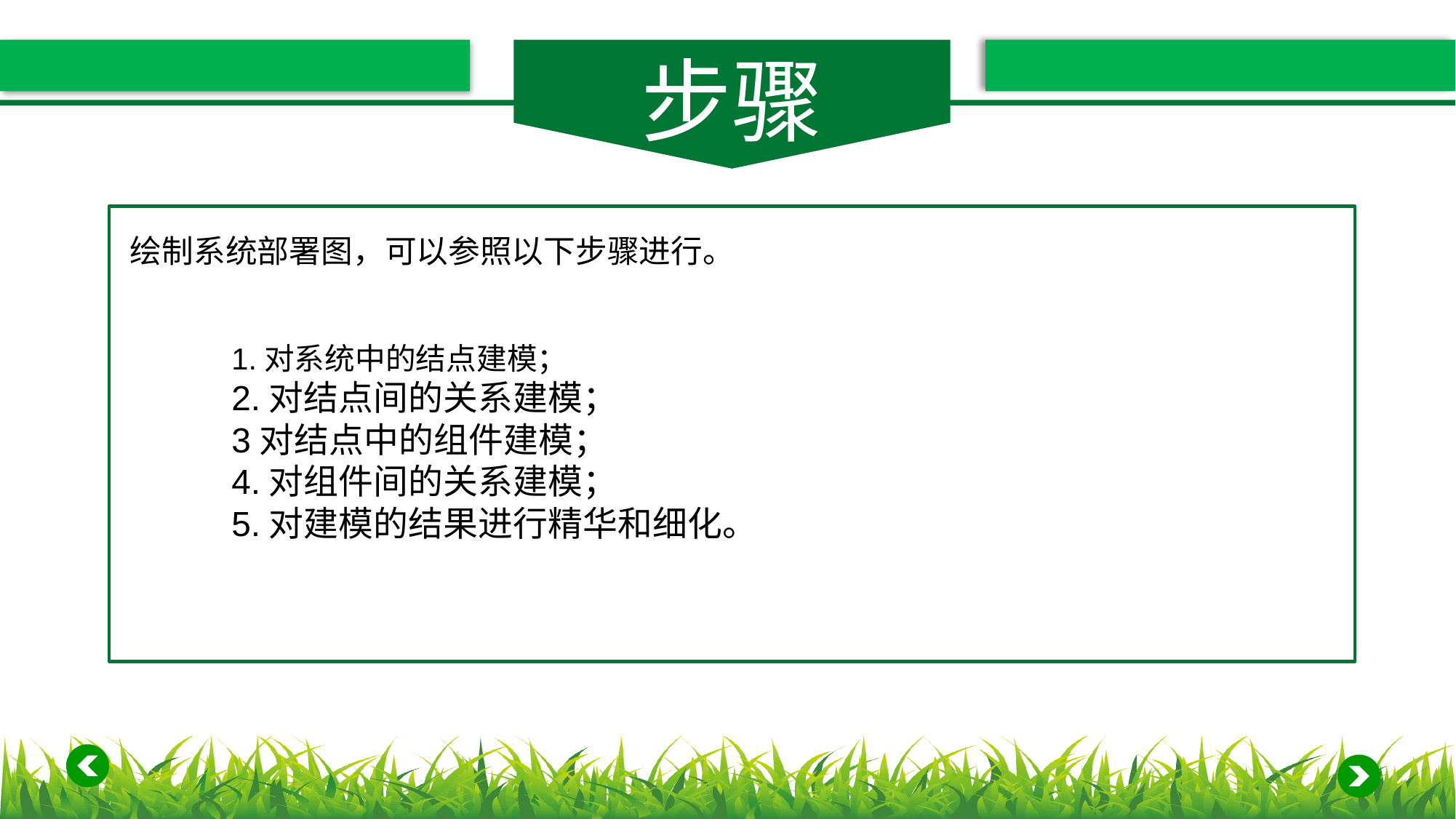

步骤

绘制系统部署图，可以参照以下步骤进行。
1.对系统中的结点建模；
2.对结点间的关系建模；
3对结点中的组件建模；
4.对组件间的关系建模；
5.对建模的结果进行精华和细化。